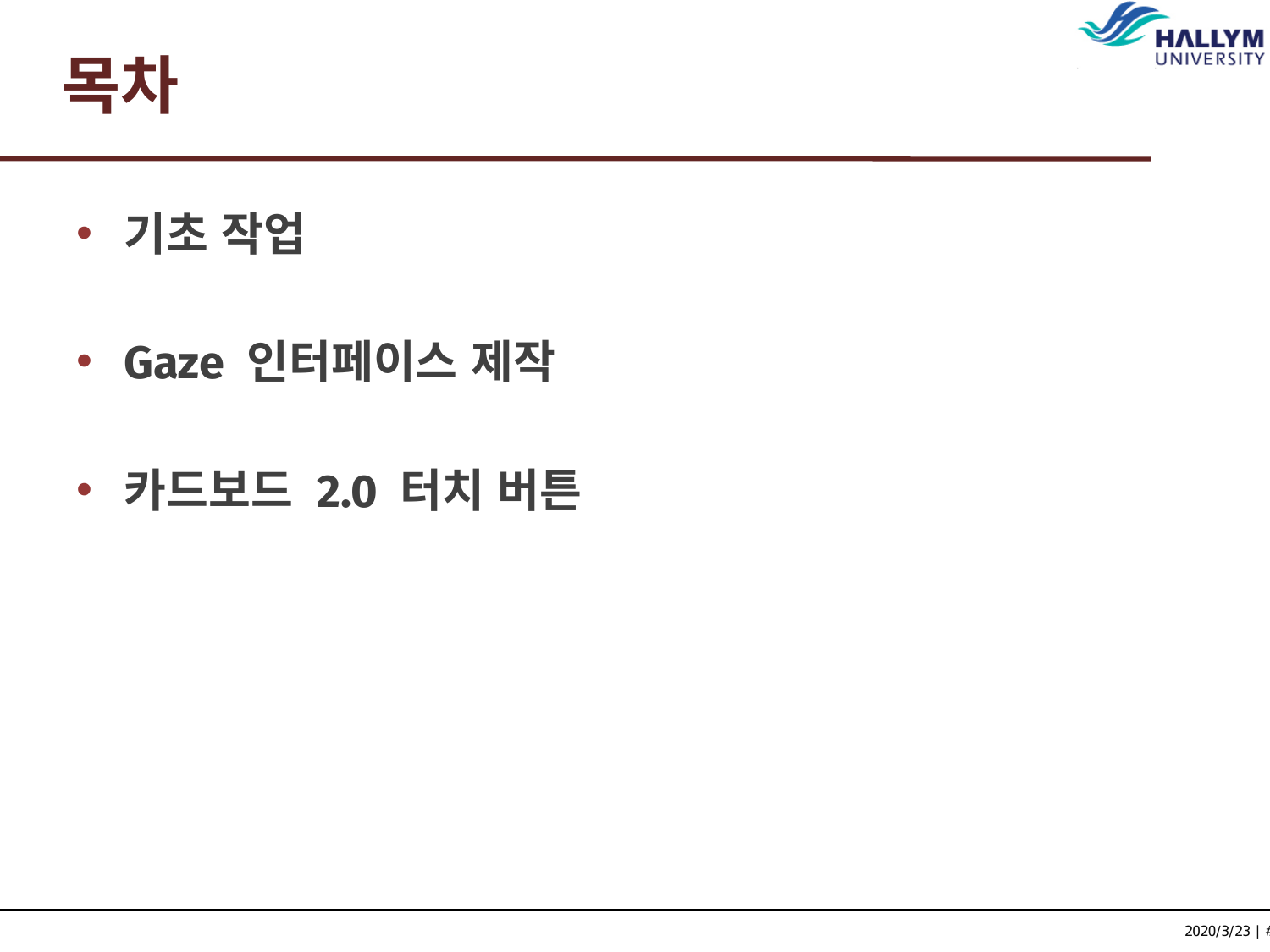

# 목차
기초 작업

Gaze 인터페이스 제작

카드보드 2.0 터치 버튼